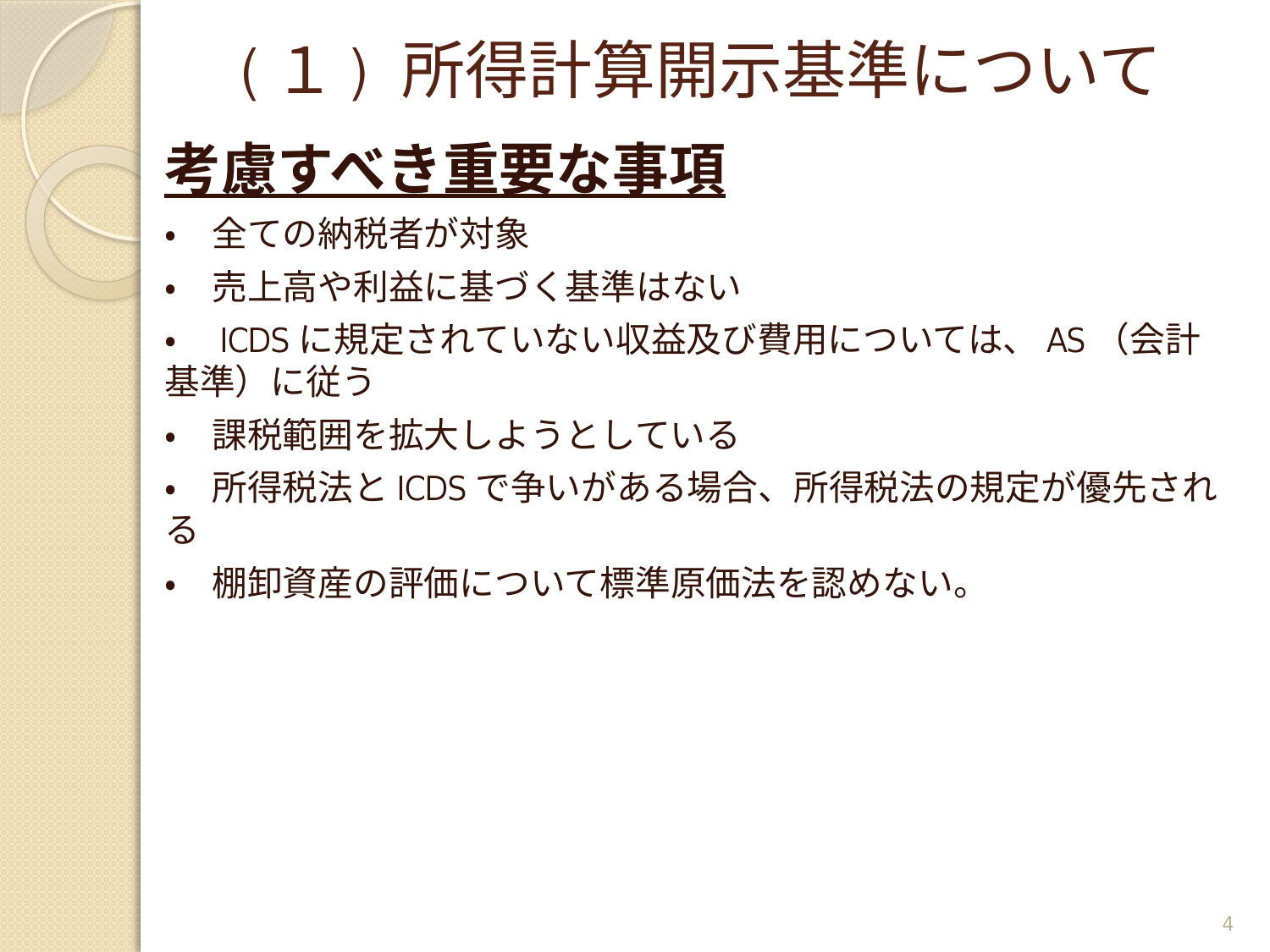

# (１) 所得計算開示基準について
考慮すべき重要な事項
・　全ての納税者が対象
・　売上高や利益に基づく基準はない
・　ICDSに規定されていない収益及び費用については、AS（会計基準）に従う
・　課税範囲を拡大しようとしている
・　所得税法とICDSで争いがある場合、所得税法の規定が優先される
・　棚卸資産の評価について標準原価法を認めない。
4